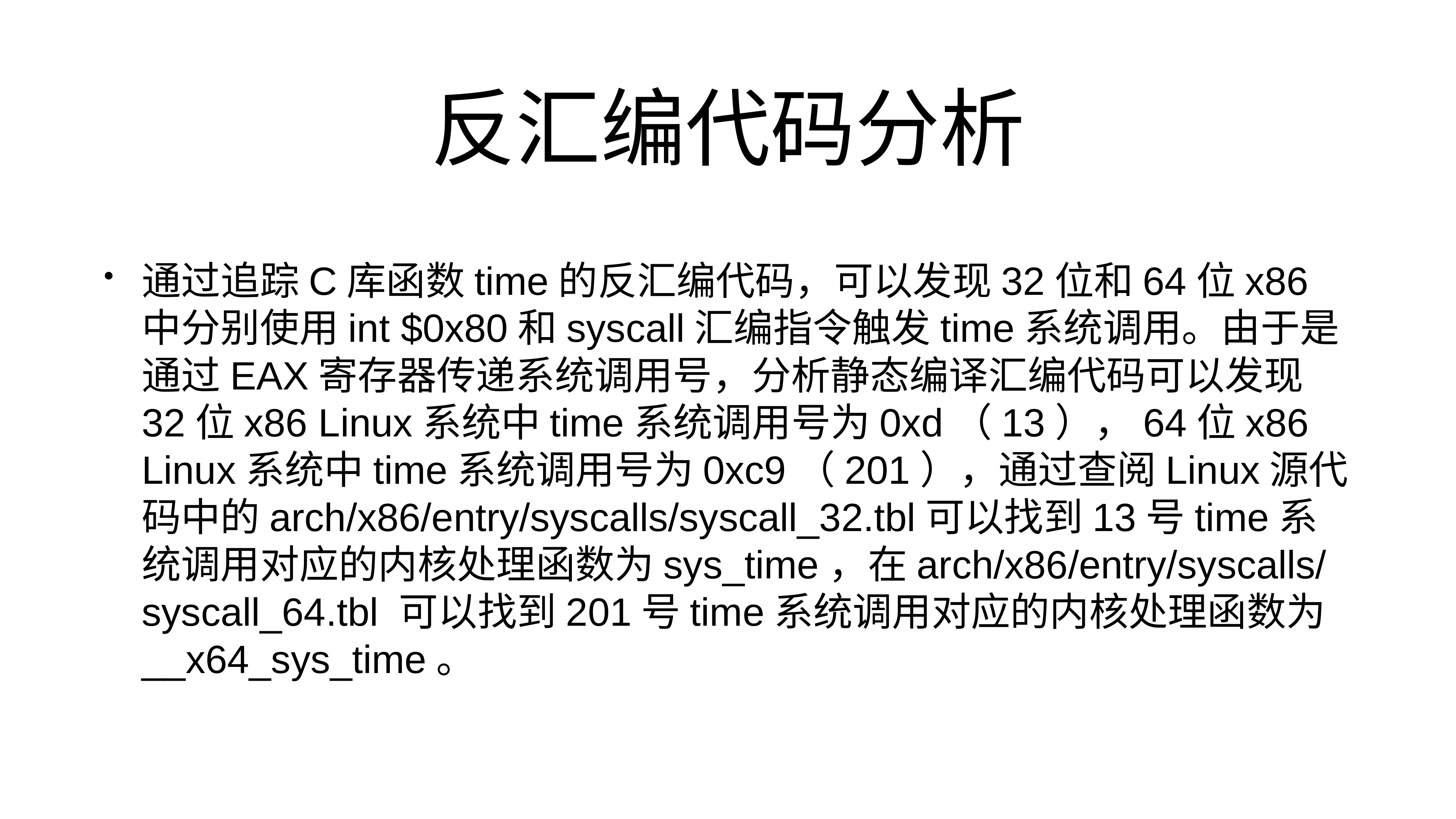

# 反汇编代码分析
通过追踪C库函数time的反汇编代码，可以发现32位和64位x86中分别使用int $0x80和syscall汇编指令触发time系统调用。由于是通过EAX寄存器传递系统调用号，分析静态编译汇编代码可以发现32位x86 Linux系统中time系统调用号为0xd（13），64位x86 Linux系统中time系统调用号为0xc9（201），通过查阅Linux源代码中的arch/x86/entry/syscalls/syscall_32.tbl可以找到13号time系统调用对应的内核处理函数为sys_time，在arch/x86/entry/syscalls/syscall_64.tbl 可以找到201号time系统调用对应的内核处理函数为__x64_sys_time。